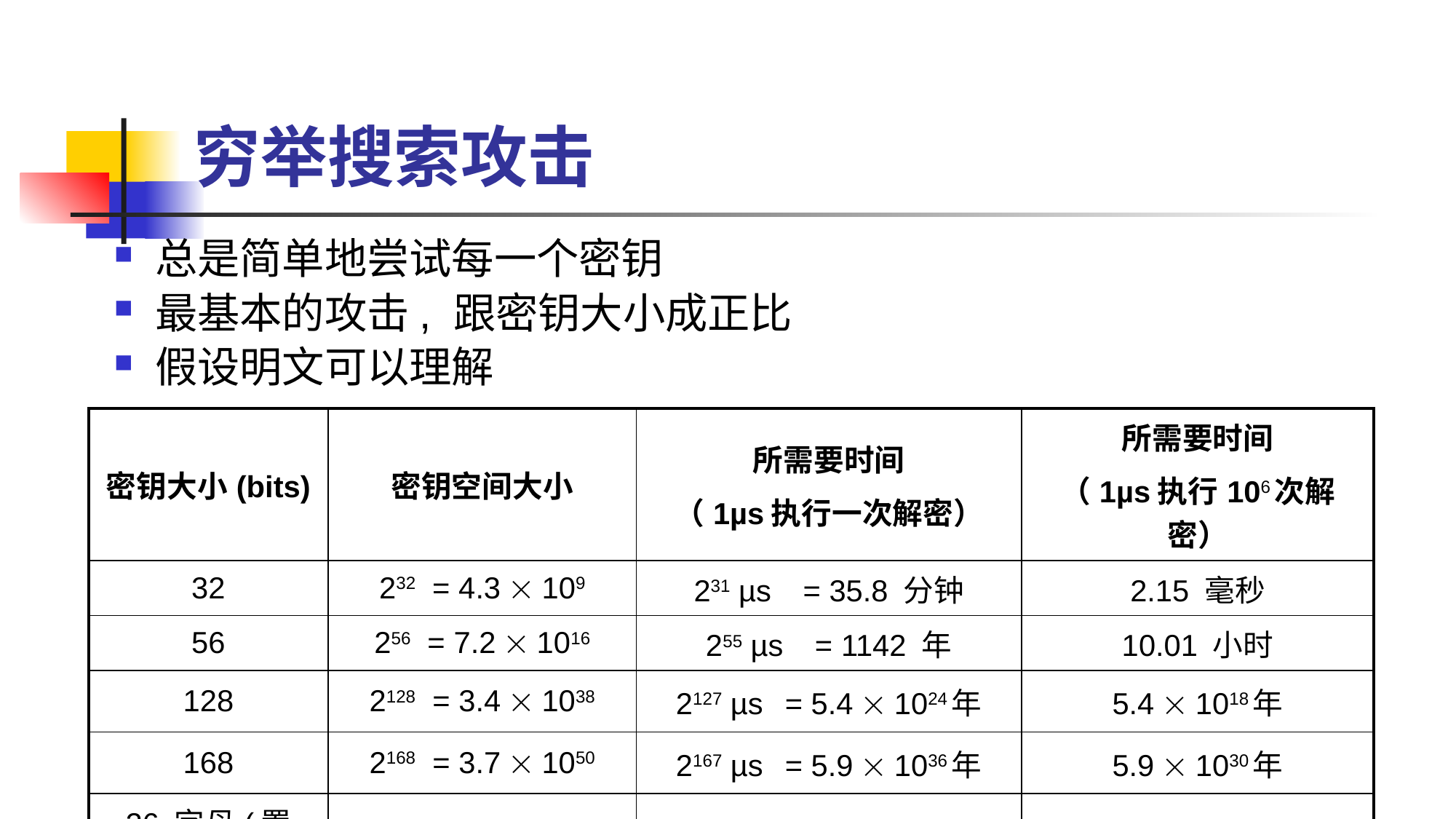

# 穷举搜索攻击
总是简单地尝试每一个密钥
最基本的攻击, 跟密钥大小成正比
假设明文可以理解

| 密钥大小(bits) | 密钥空间大小 | 所需要时间 （1µs执行一次解密） | 所需要时间 （1µs执行106次解密） |
| --- | --- | --- | --- |
| 32 | 232 = 4.3 × 109 | 231 µs = 35.8 分钟 | 2.15 毫秒 |
| 56 | 256 = 7.2 × 1016 | 255 µs = 1142 年 | 10.01 小时 |
| 128 | 2128 = 3.4 × 1038 | 2127 µs = 5.4 × 1024年 | 5.4 × 1018年 |
| 168 | 2168 = 3.7 × 1050 | 2167 µs = 5.9 × 1036年 | 5.9 × 1030年 |
| 26 字母(置换) | 26! = 4 × 1026 | 2 × 1026 µs= 6.4 × 1012年 | 6.4 × 106年 |